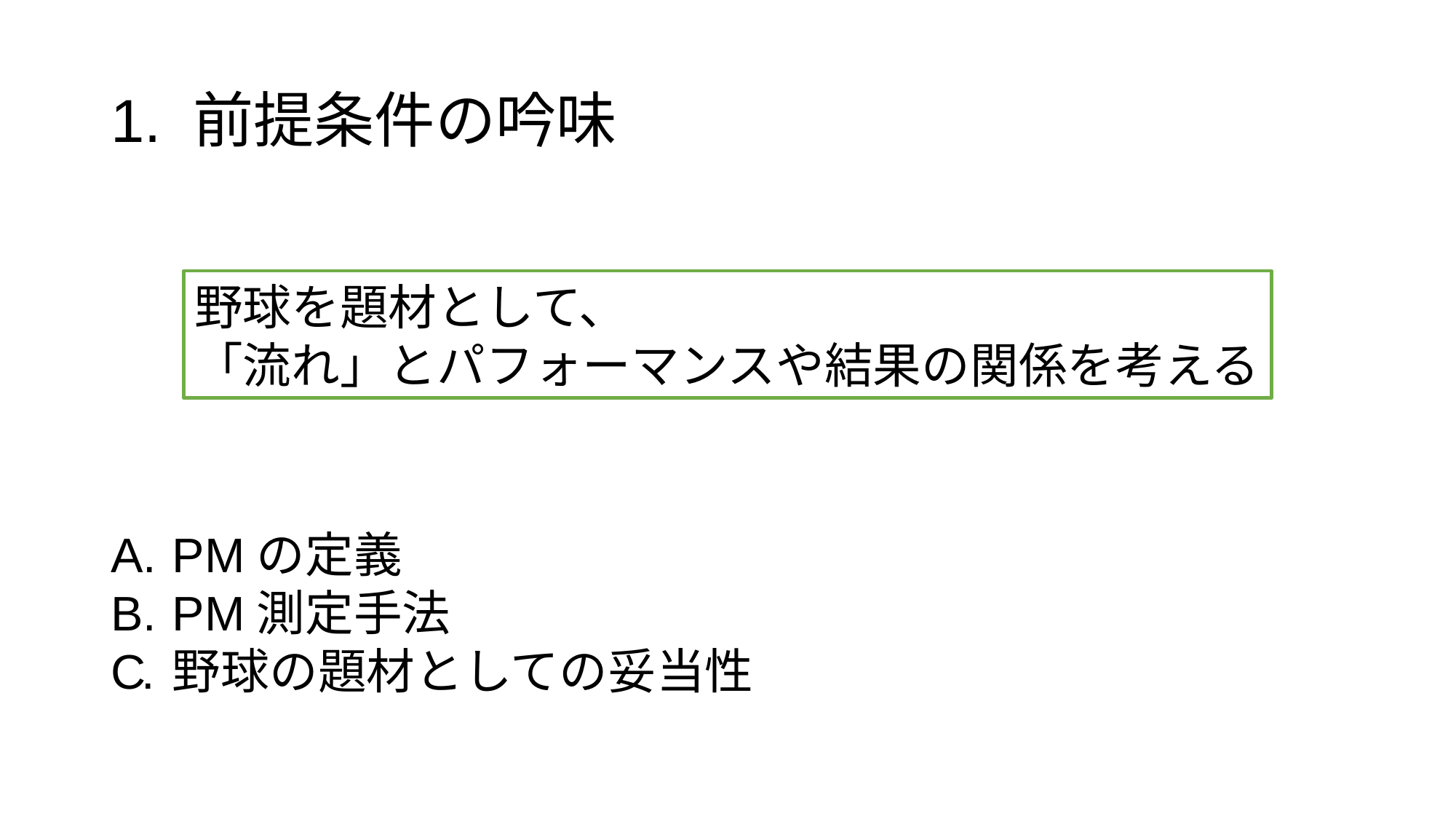

# 1. 前提条件の吟味
野球を題材として、
「流れ」とパフォーマンスや結果の関係を考える
PMの定義
PM測定手法
野球の題材としての妥当性